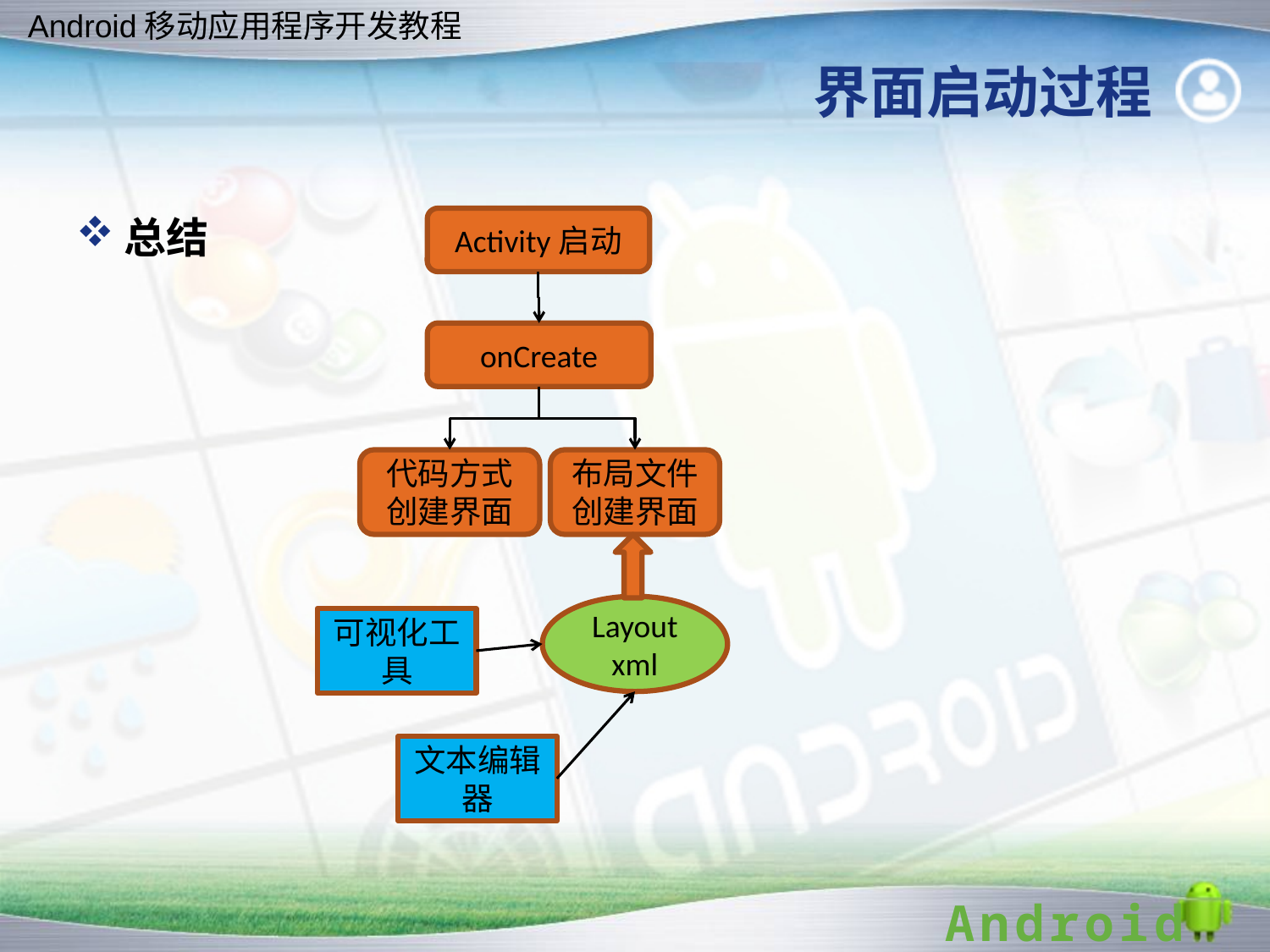

界面启动过程
总结
Activity启动
onCreate
代码方式
创建界面
布局文件
创建界面

Layout xml
可视化工具
文本编辑器